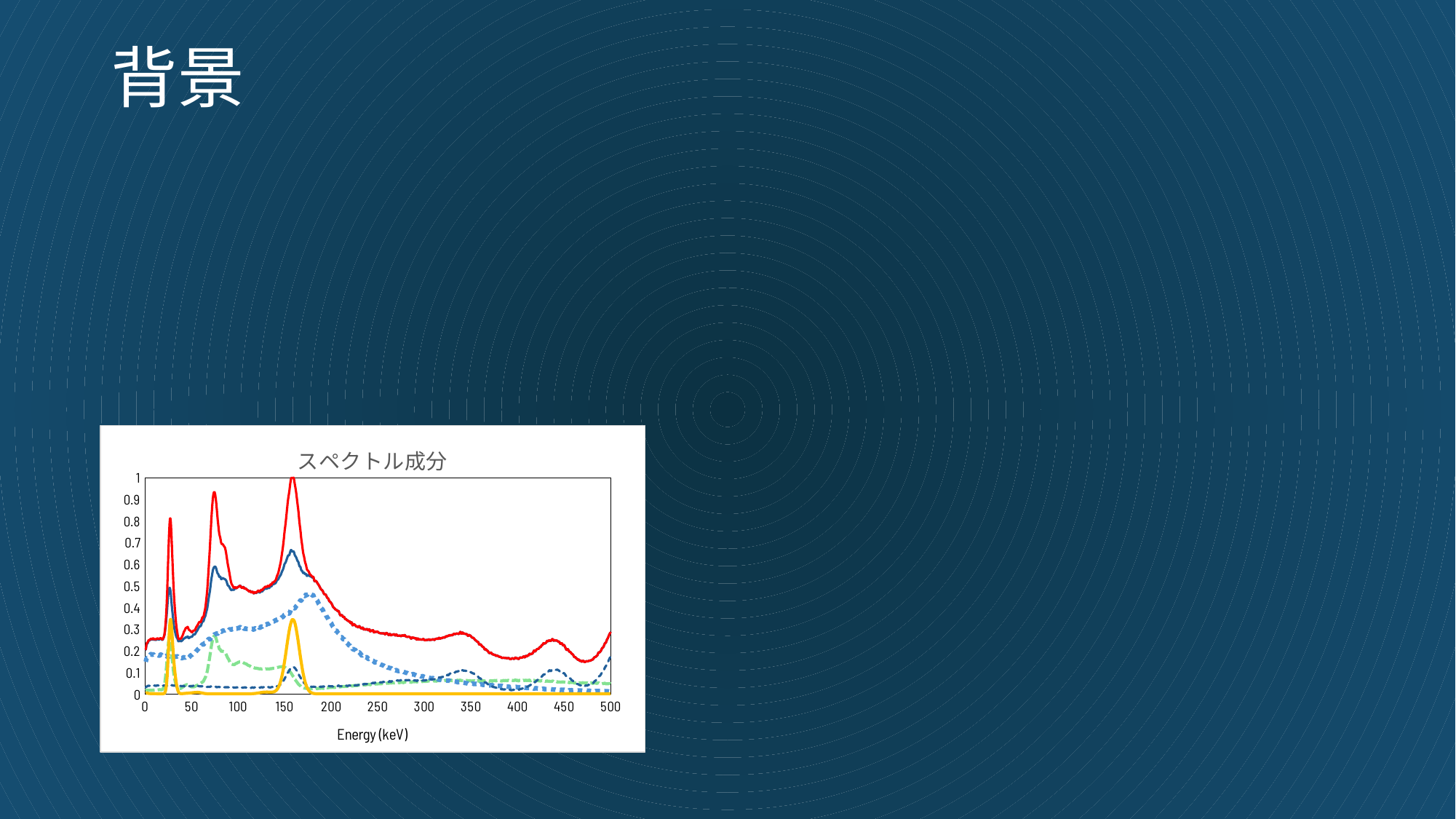

# 背景

### Chart: スペクトル成分

| Category | all photons | primary | secondary | penetration | backscatter
from behind crystal | phantom scatter |
|---|---|---|---|---|---|---|